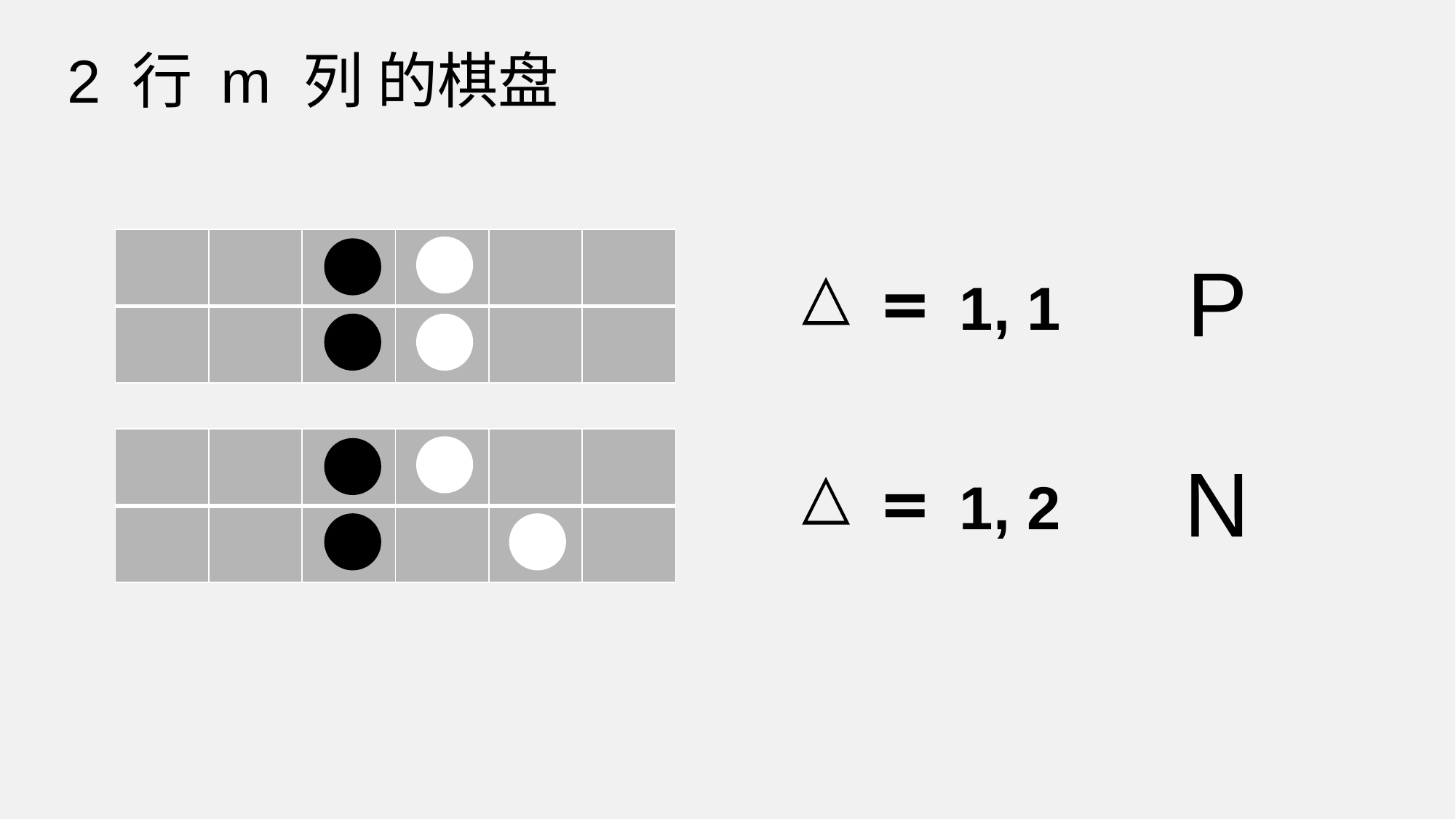

2 行 m 列 的棋盘
|  |  |  |  |  |  |
| --- | --- | --- | --- | --- | --- |
|  |  |  |  |  |  |

P
1, 1

|  |  |  |  |  |  |
| --- | --- | --- | --- | --- | --- |
|  |  |  |  |  |  |

N
1, 2